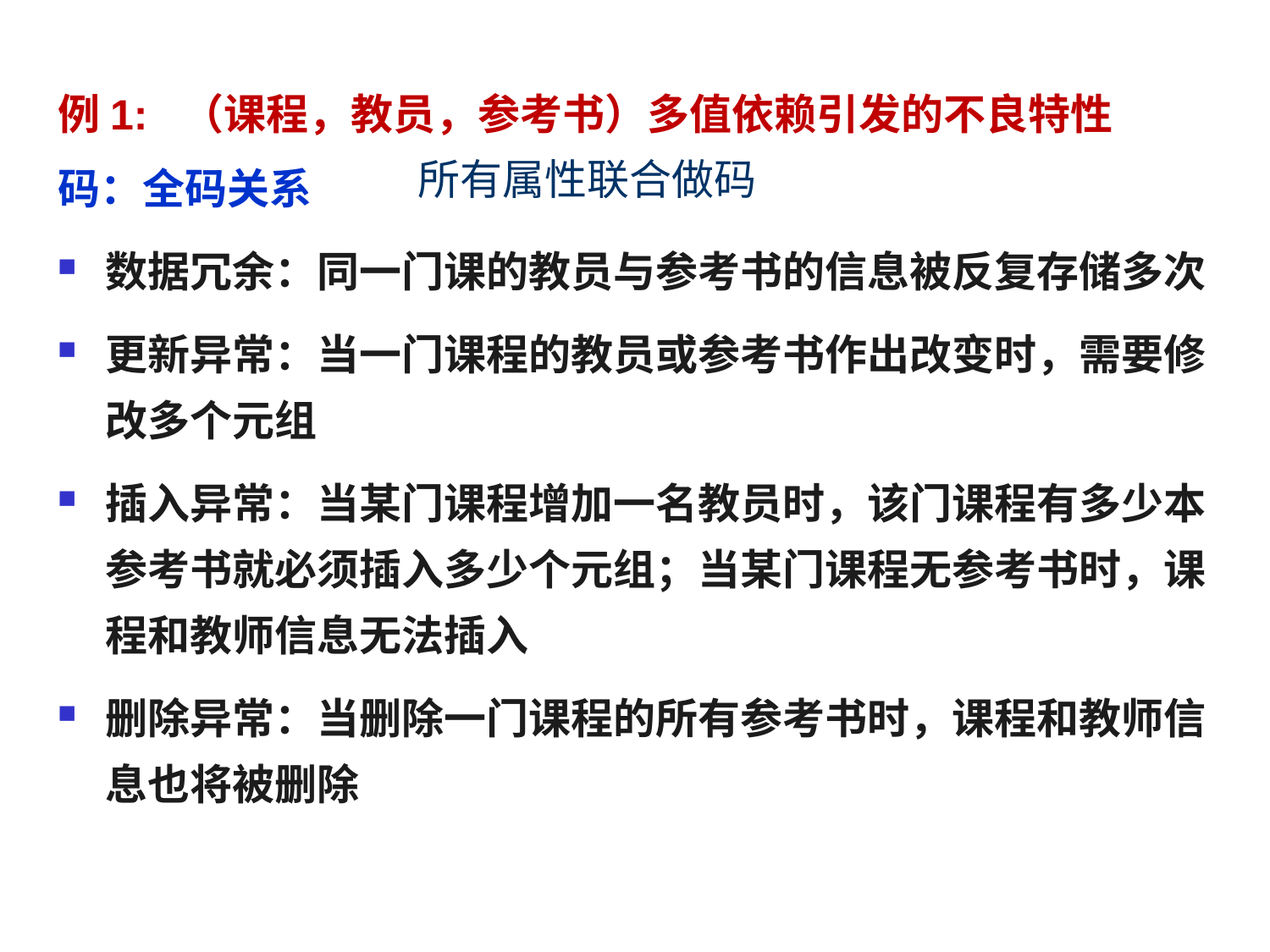

例1:  （课程，教员，参考书）多值依赖引发的不良特性
码：全码关系
数据冗余：同一门课的教员与参考书的信息被反复存储多次
更新异常：当一门课程的教员或参考书作出改变时，需要修改多个元组
插入异常：当某门课程增加一名教员时，该门课程有多少本参考书就必须插入多少个元组；当某门课程无参考书时，课程和教师信息无法插入
删除异常：当删除一门课程的所有参考书时，课程和教师信息也将被删除
所有属性联合做码